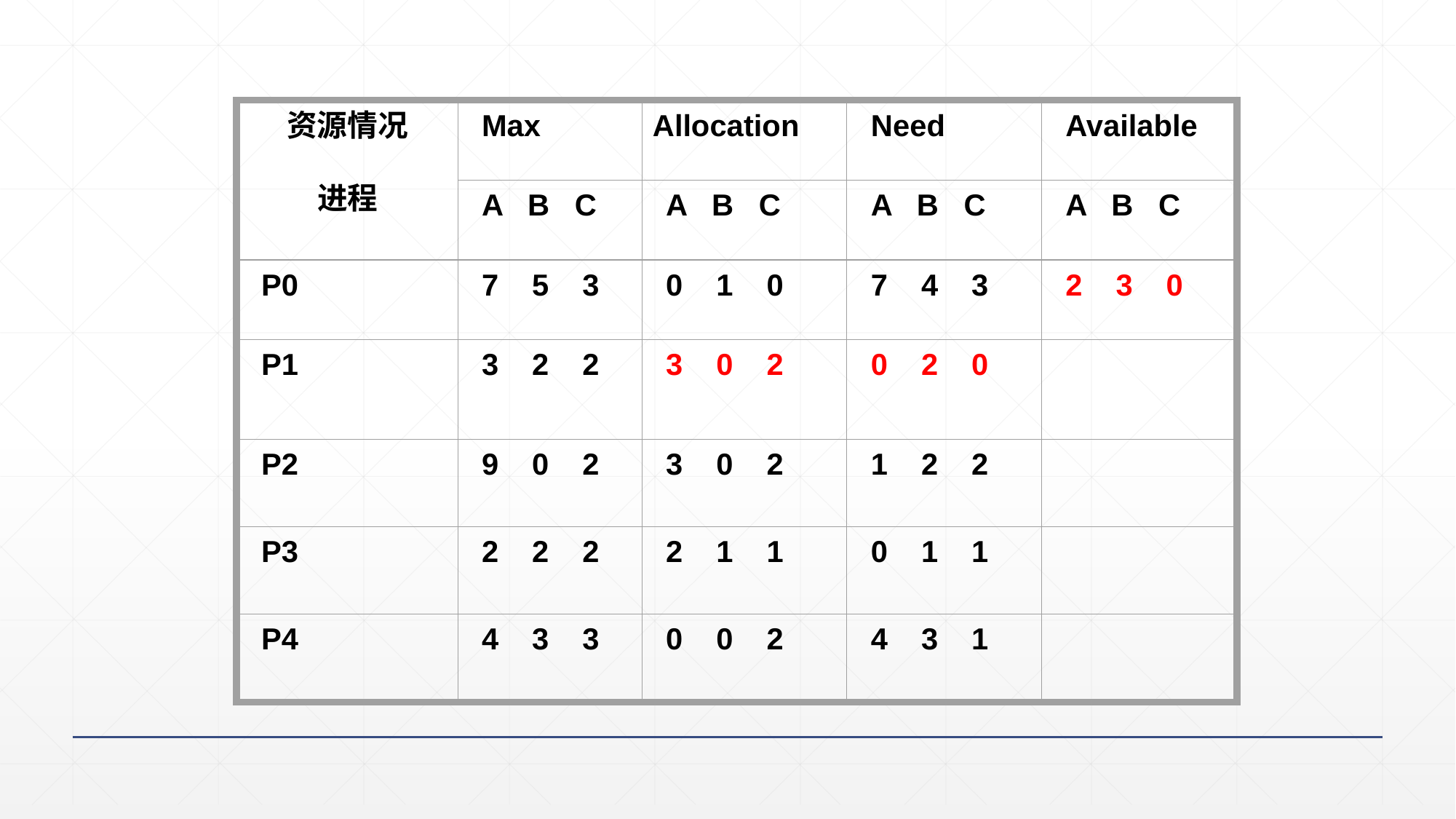

资源情况

进程

Max

Allocation

Need

Available

A   B   C

A   B   C

A   B   C

A   B   C

P0

7    5    3

0    1    0

7    4    3

2    3    0

P1

3    2    2

3    0    2

0    2    0

P2

9    0    2

3    0    2

1    2    2

P3

2    2    2

2    1    1

0    1    1

P4

4    3    3

0    0    2

4    3    1